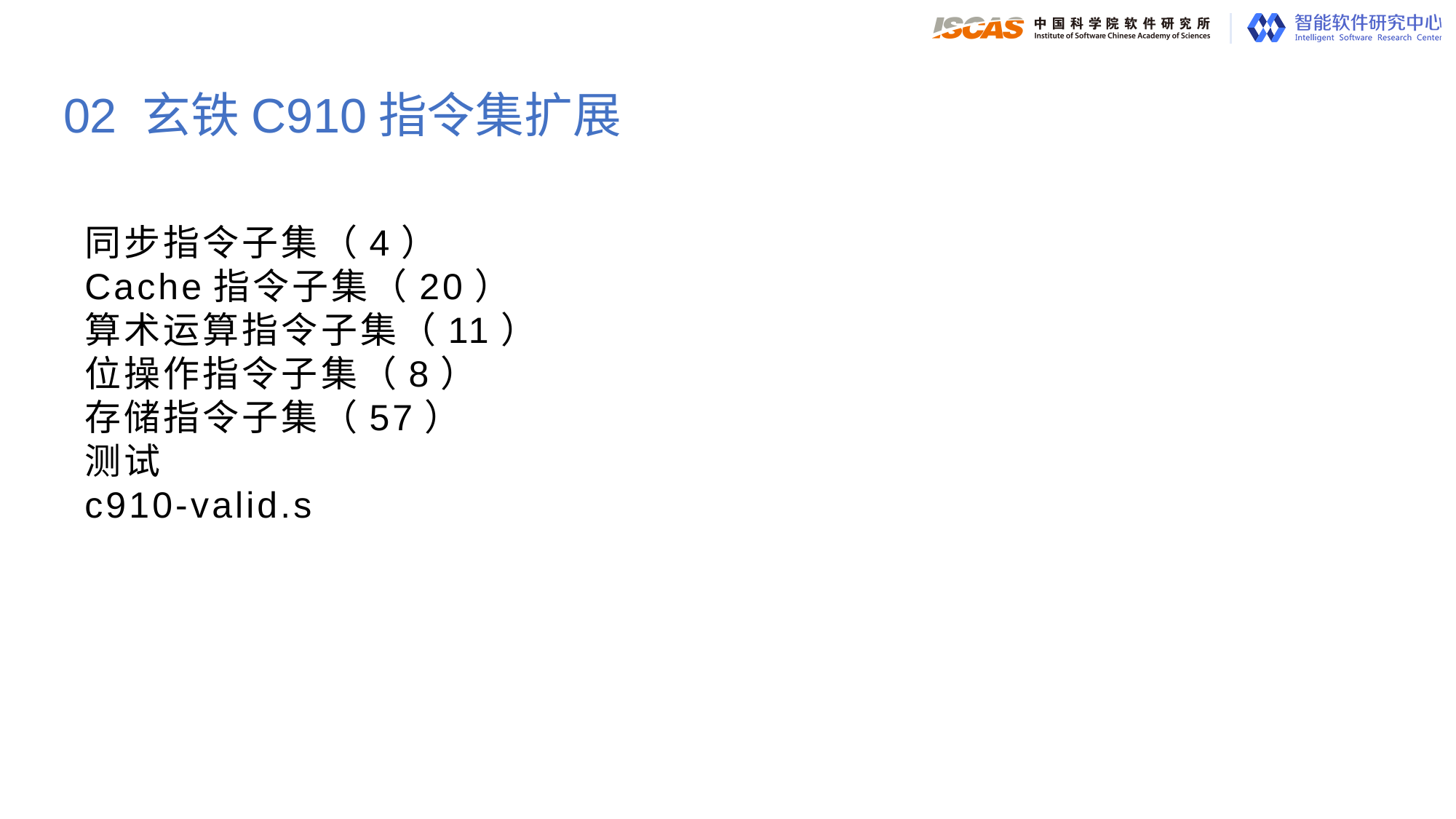

02 玄铁C910指令集扩展

同步指令子集（4）
Cache指令子集（20）
算术运算指令子集（11）
位操作指令子集（8）
存储指令子集（57）
测试
c910-valid.s